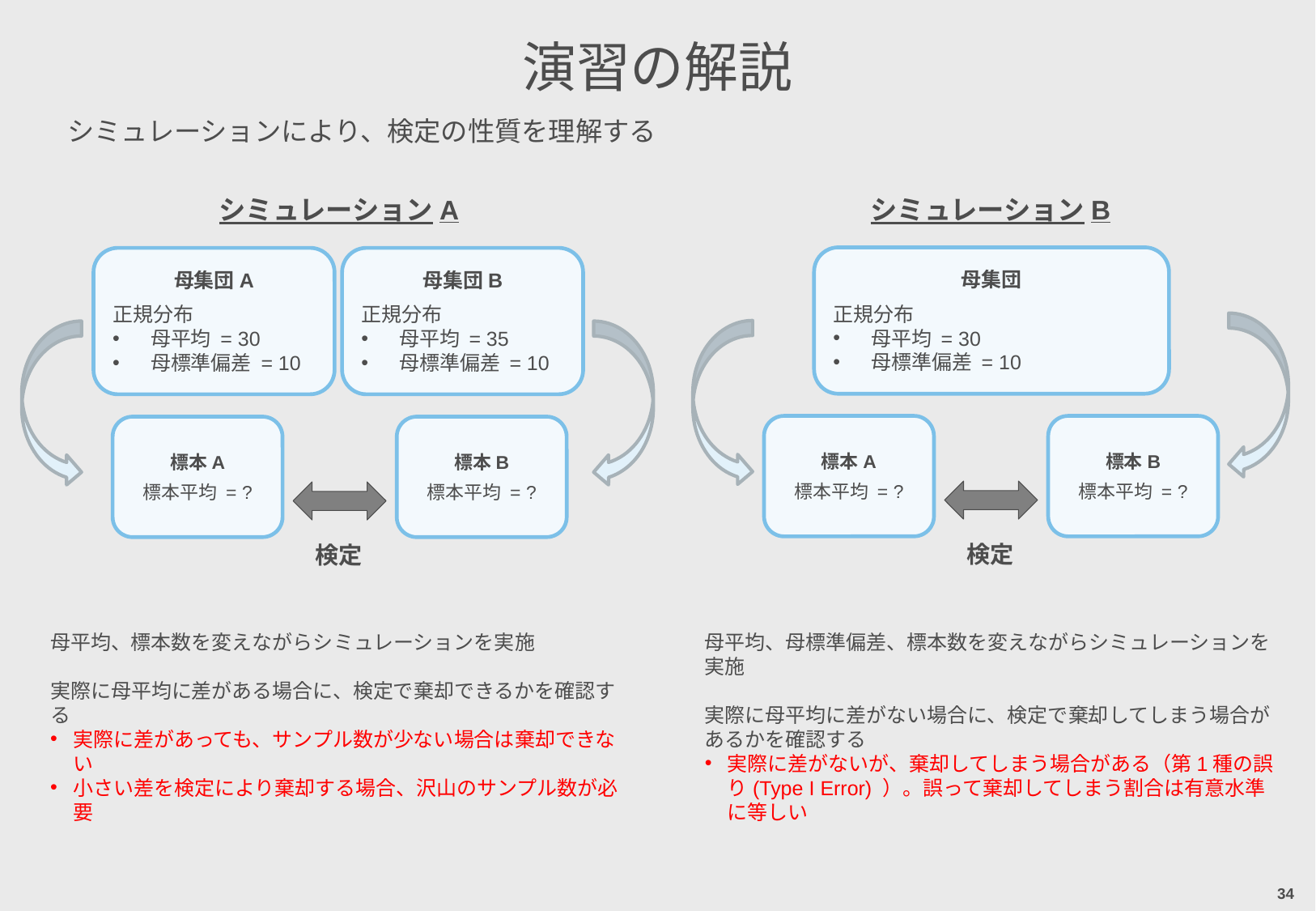

# 演習の解説
シミュレーションにより、検定の性質を理解する
シミュレーションA
シミュレーションB
母集団

正規分布
母平均 = 30
母標準偏差 = 10
母集団B

正規分布
母平均 = 35
母標準偏差 = 10
母集団A

正規分布
母平均 = 30
母標準偏差 = 10

標本B

標本平均 = ?
標本A

標本平均 = ?
標本B

標本平均 = ?
標本A

標本平均 = ?

検定
検定
母平均、標本数を変えながらシミュレーションを実施

実際に母平均に差がある場合に、検定で棄却できるかを確認する
実際に差があっても、サンプル数が少ない場合は棄却できない
小さい差を検定により棄却する場合、沢山のサンプル数が必要
母平均、母標準偏差、標本数を変えながらシミュレーションを実施

実際に母平均に差がない場合に、検定で棄却してしまう場合があるかを確認する
実際に差がないが、棄却してしまう場合がある（第1種の誤り(Type I Error) ）。誤って棄却してしまう割合は有意水準に等しい
34